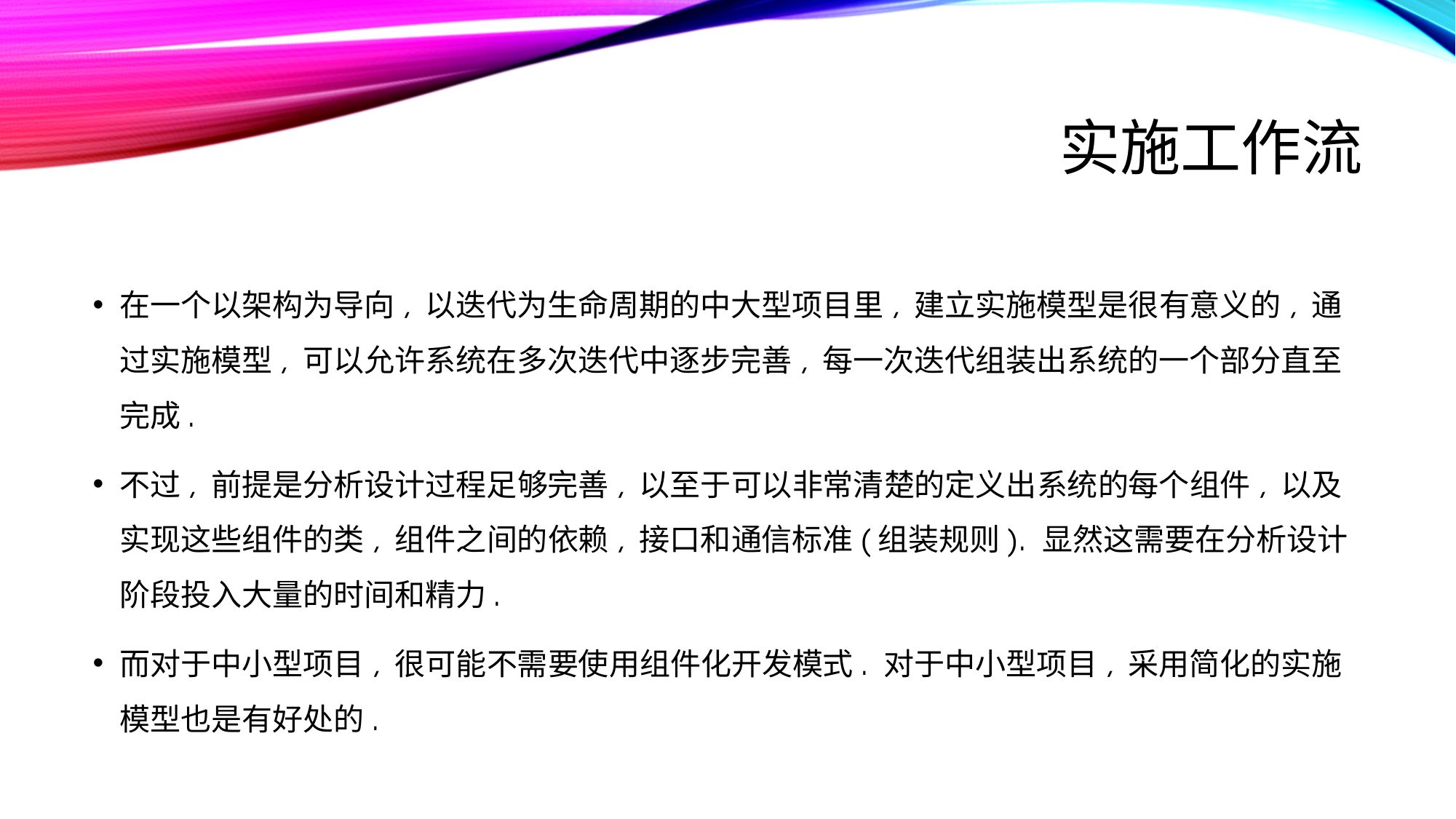

# 实施工作流
在一个以架构为导向, 以迭代为生命周期的中大型项目里, 建立实施模型是很有意义的, 通过实施模型, 可以允许系统在多次迭代中逐步完善, 每一次迭代组装出系统的一个部分直至完成.
不过, 前提是分析设计过程足够完善, 以至于可以非常清楚的定义出系统的每个组件, 以及实现这些组件的类, 组件之间的依赖, 接口和通信标准(组装规则). 显然这需要在分析设计阶段投入大量的时间和精力.
而对于中小型项目, 很可能不需要使用组件化开发模式. 对于中小型项目, 采用简化的实施模型也是有好处的.